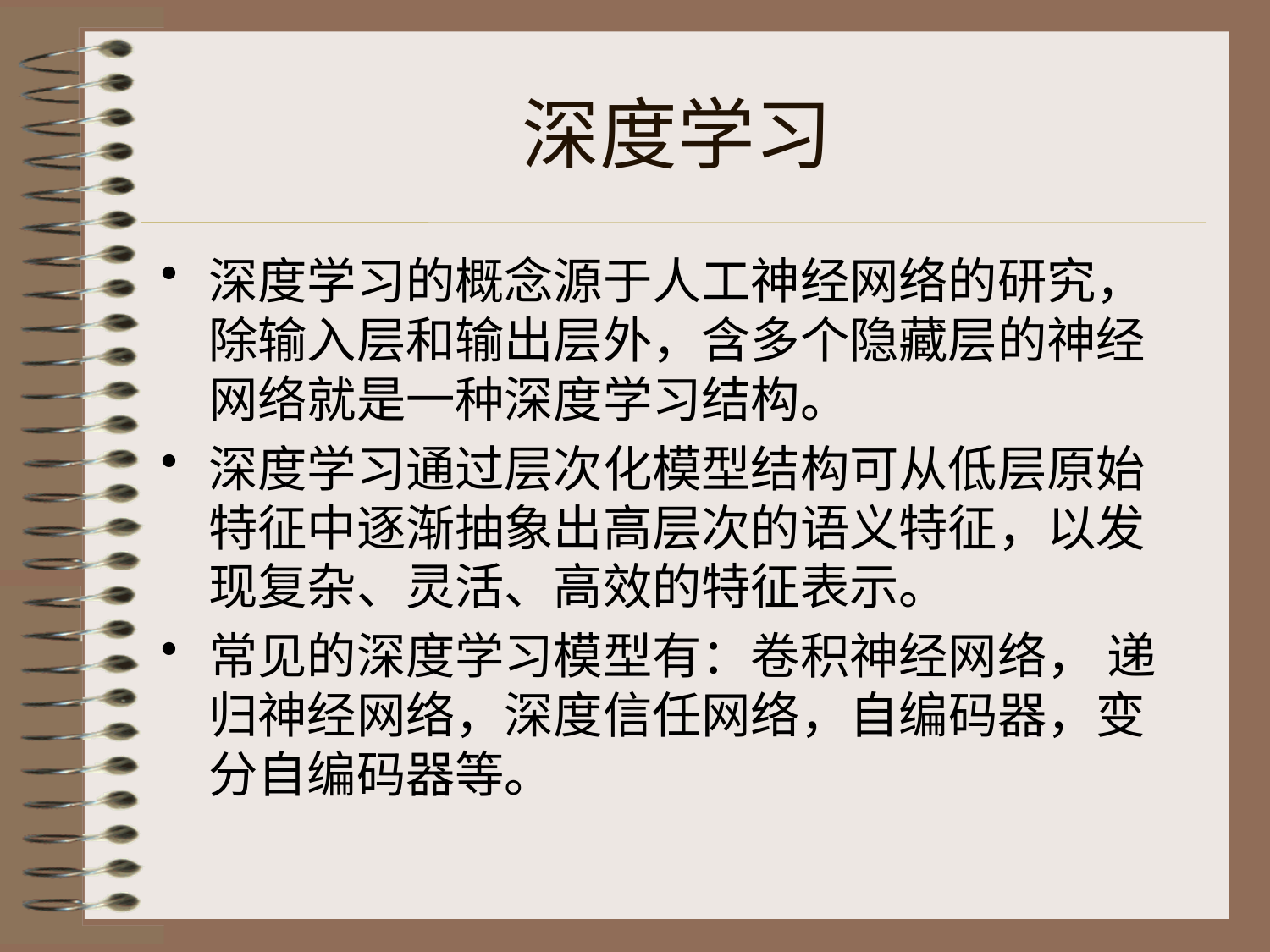

# 深度学习
深度学习的概念源于人工神经网络的研究，除输入层和输出层外，含多个隐藏层的神经网络就是一种深度学习结构。
深度学习通过层次化模型结构可从低层原始特征中逐渐抽象出高层次的语义特征，以发现复杂、灵活、高效的特征表示。
常见的深度学习模型有：卷积神经网络， 递归神经网络，深度信任网络，自编码器，变分自编码器等。